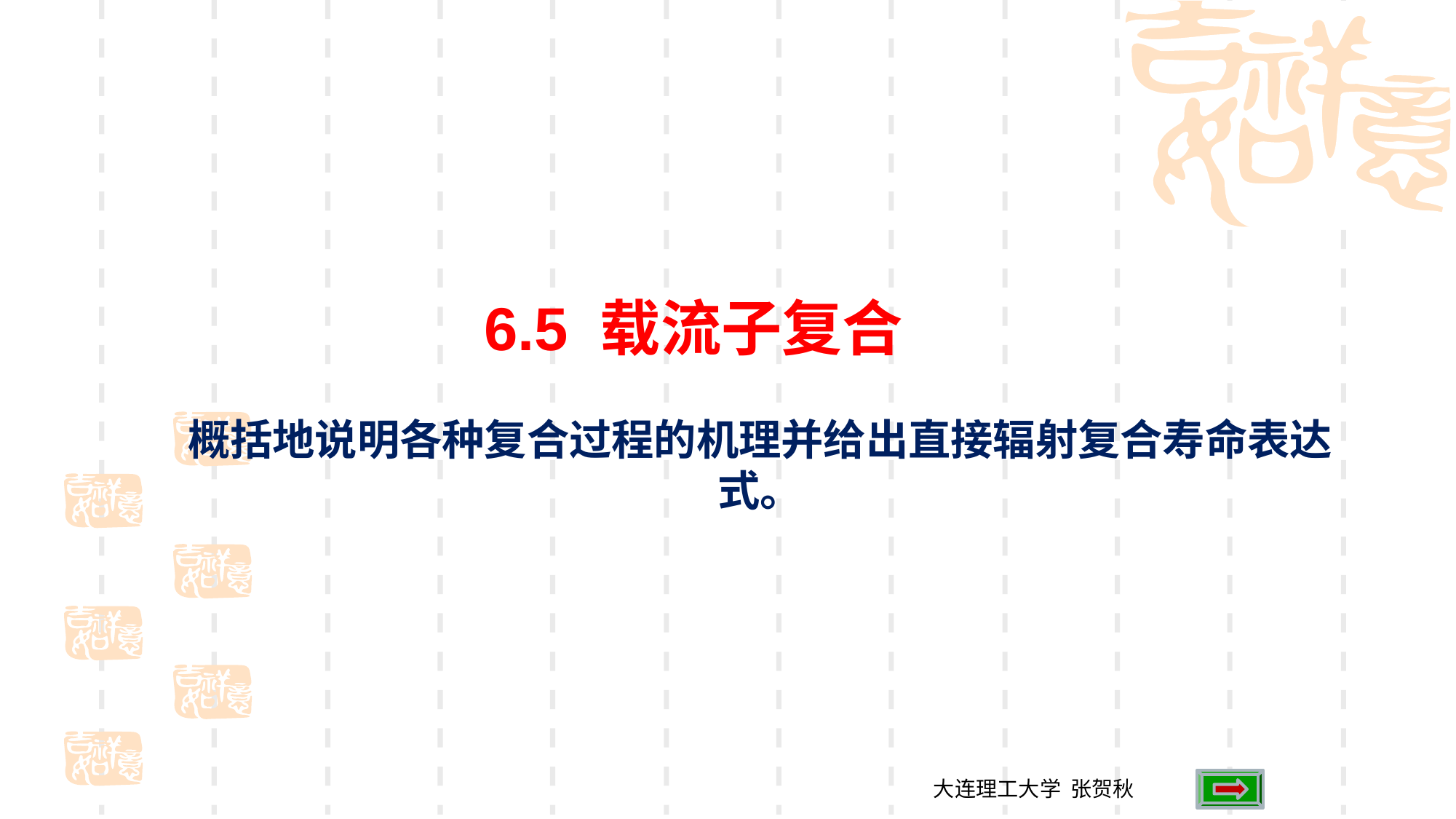

6.5 载流子复合
概括地说明各种复合过程的机理并给出直接辐射复合寿命表达式。

大连理工大学  张贺秋